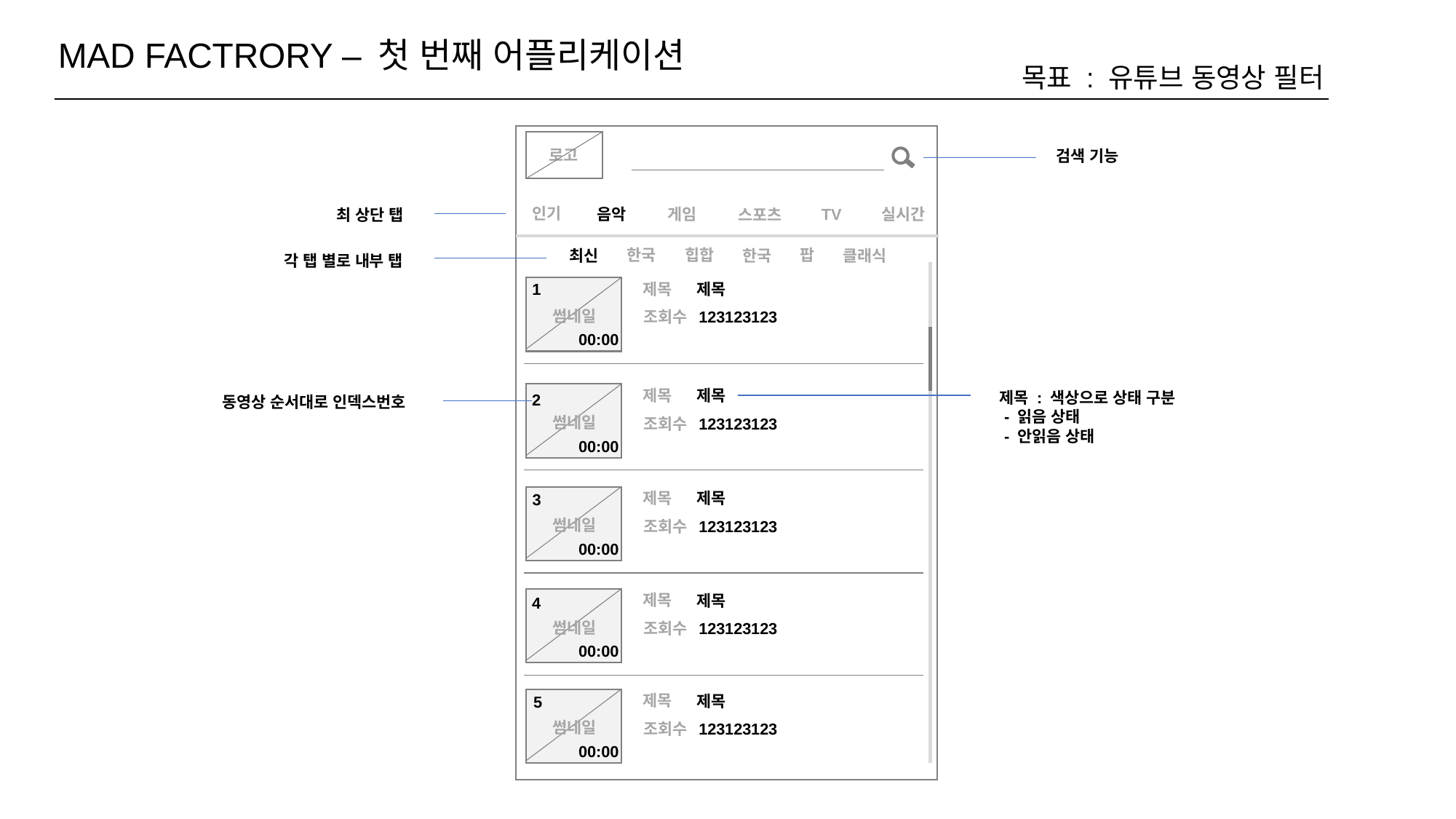

MAD FACTRORY – 첫 번째 어플리케이션
목표 : 유튜브 동영상 필터

로고
검색 기능

인기
음악
게임
TV
실시간
스포츠
최 상단 탭
힙합
팝
한국
한국
최신
클래식
각 탭 별로 내부 탭
제목
제목
1

썸네일
조회수
123123123
00:00
제목
제목
제목 : 색상으로 상태 구분
 - 읽음 상태
 - 안읽음 상태

2
동영상 순서대로 인덱스번호
썸네일
조회수
123123123
00:00
제목
제목
3

썸네일
조회수
123123123
00:00
제목
제목
4

썸네일
조회수
123123123
00:00
제목
제목
5

썸네일
조회수
123123123
00:00